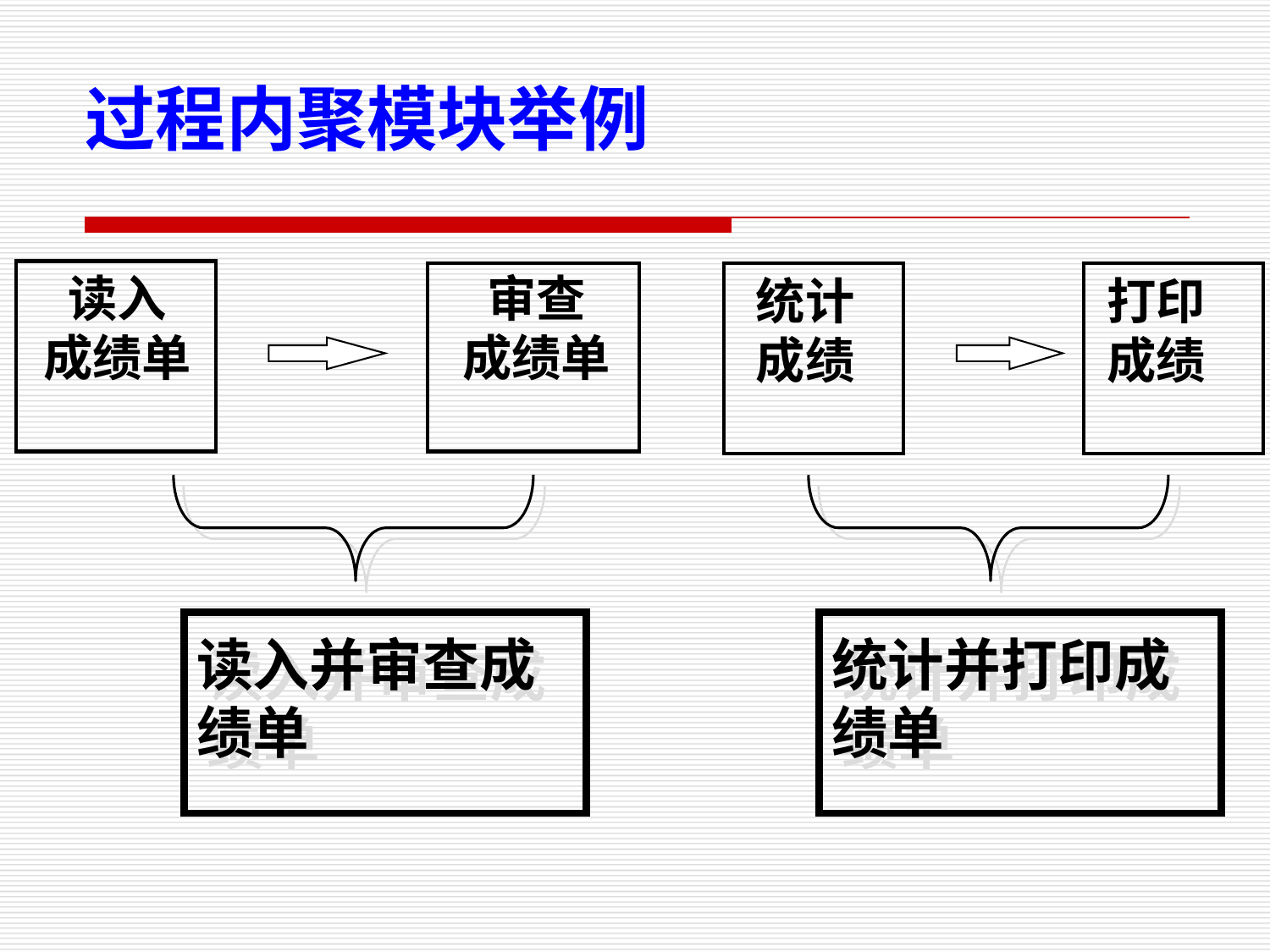

过程内聚模块举例

读入
成绩单
审查
成绩单

统计
成绩

打印
成绩

读入并审查成绩单
统计并打印成绩单